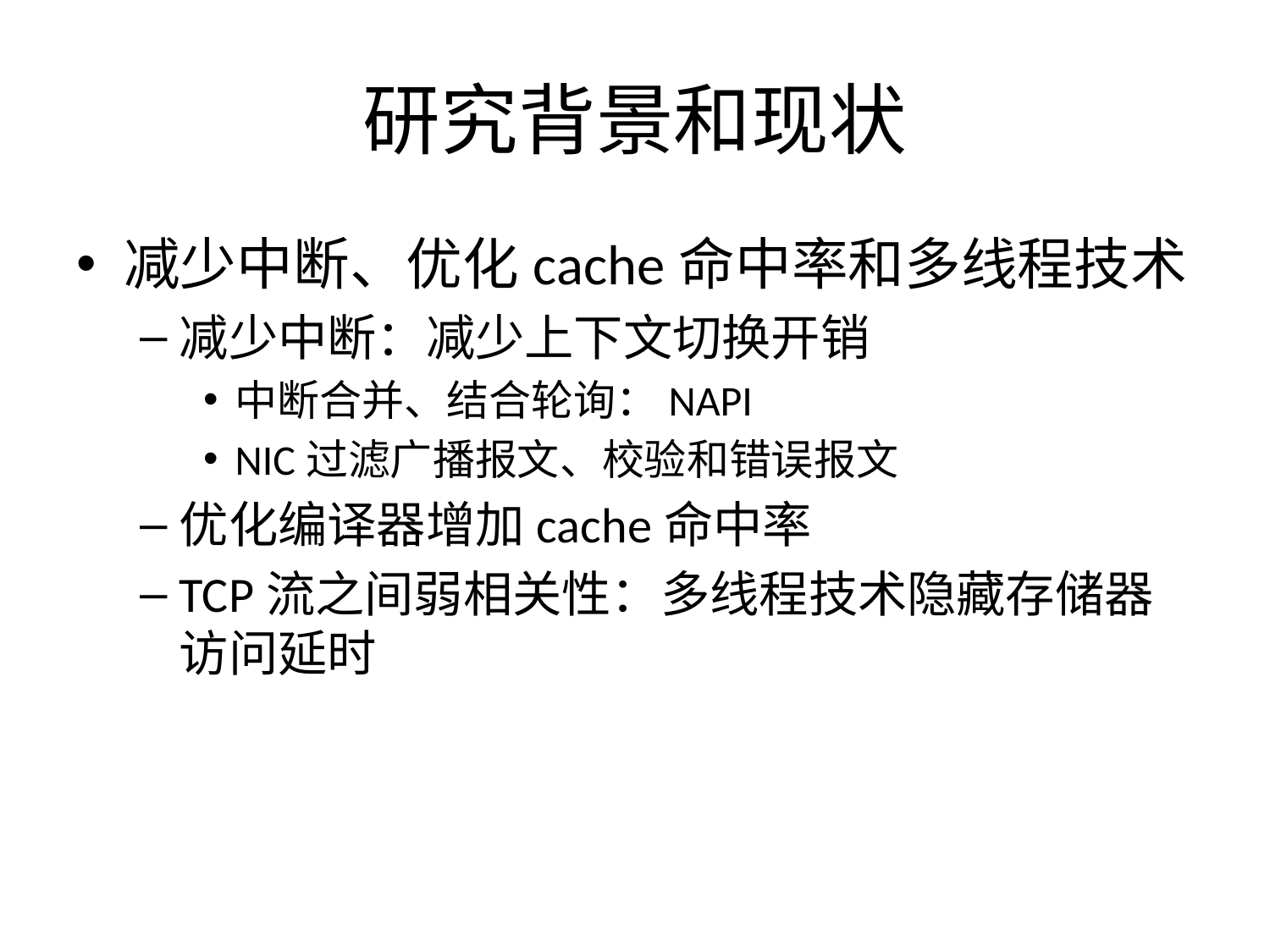

# 研究背景和现状
减少中断、优化cache命中率和多线程技术
减少中断：减少上下文切换开销
中断合并、结合轮询：NAPI
NIC过滤广播报文、校验和错误报文
优化编译器增加cache命中率
TCP流之间弱相关性：多线程技术隐藏存储器访问延时